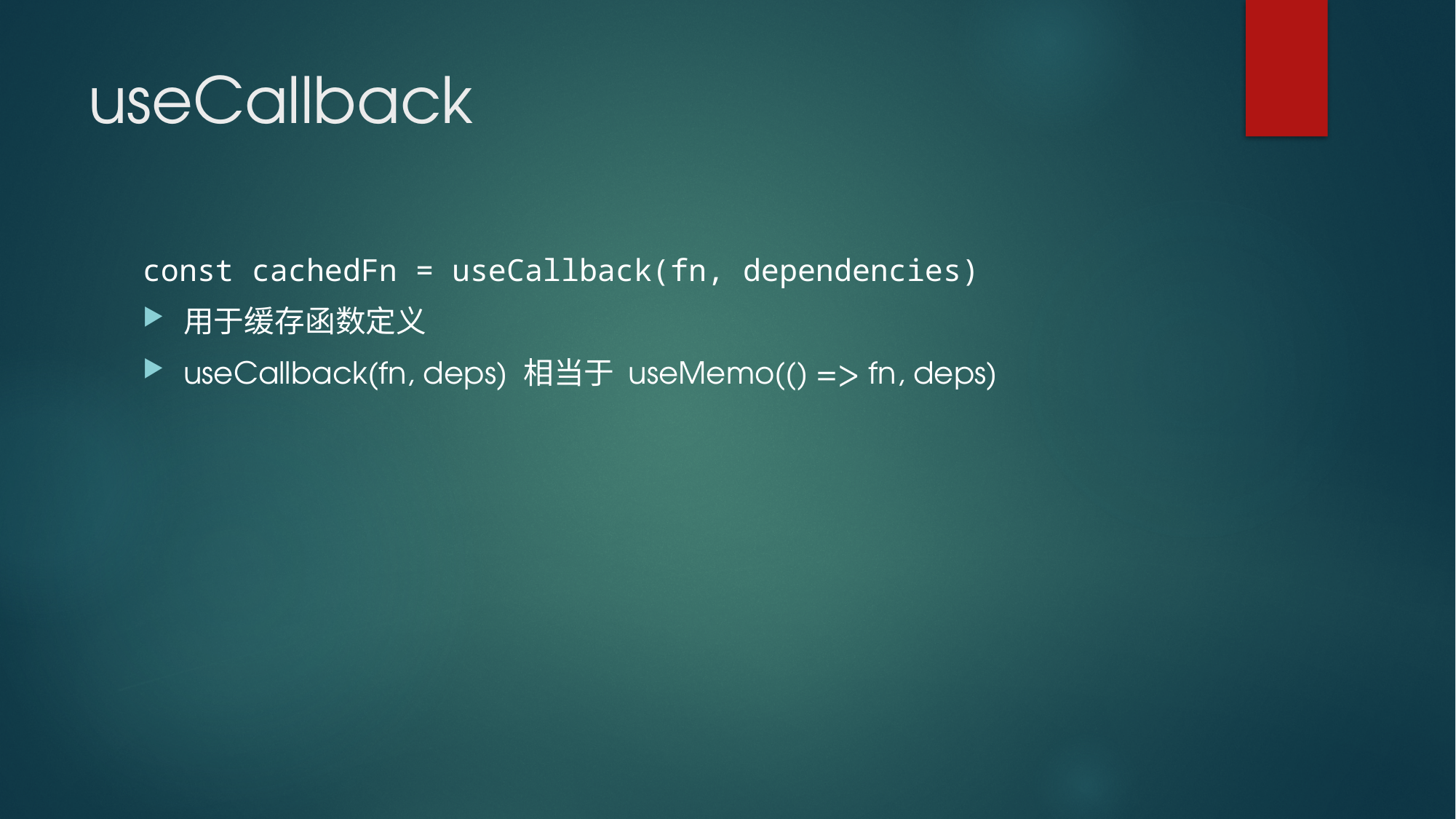

# useCallback
const cachedFn = useCallback(fn, dependencies)
用于缓存函数定义
useCallback(fn, deps) 相当于 useMemo(() => fn, deps)